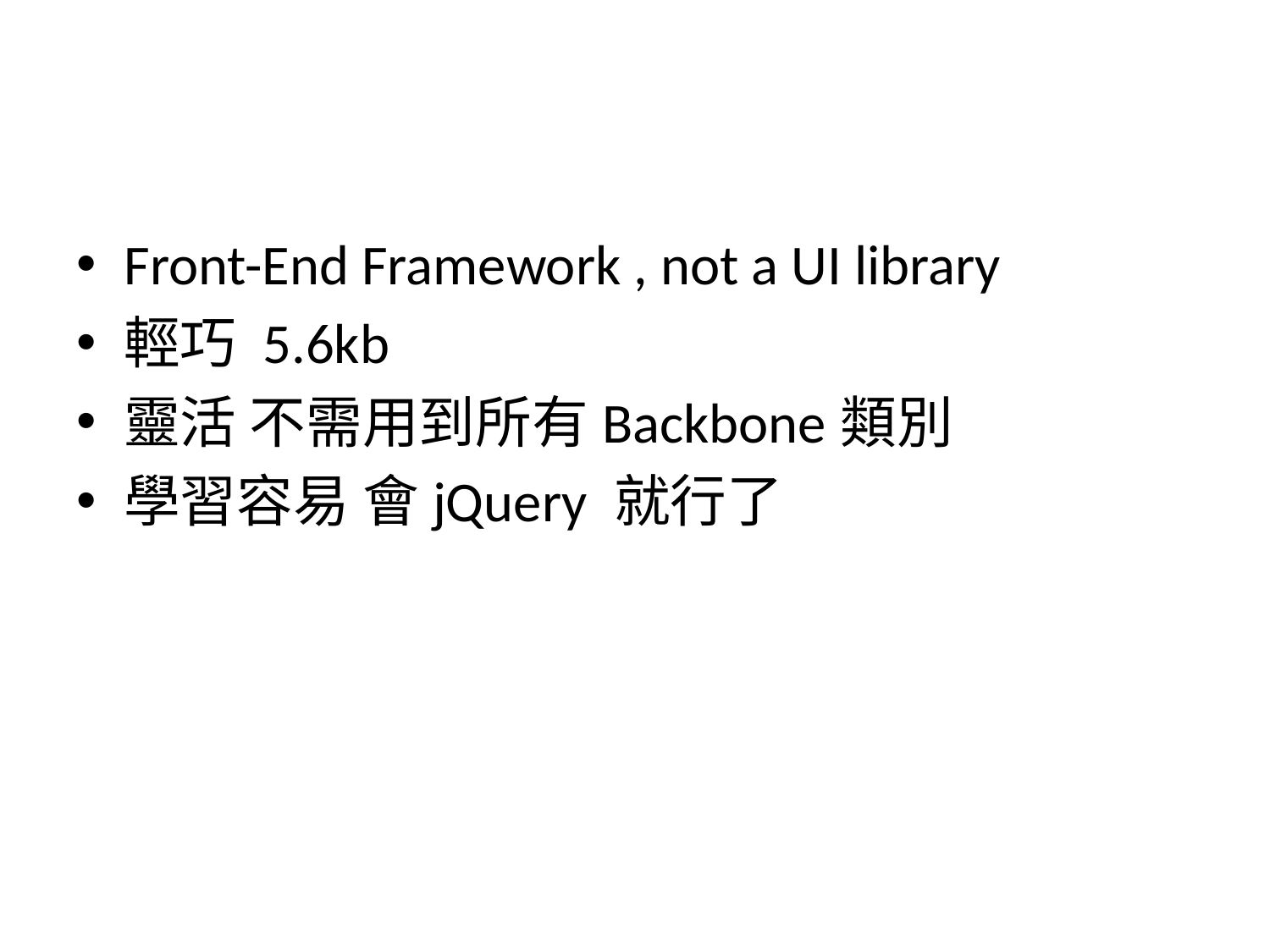

#
Front-End Framework , not a UI library
輕巧 5.6kb
靈活 不需用到所有Backbone類別
學習容易 會jQuery 就行了